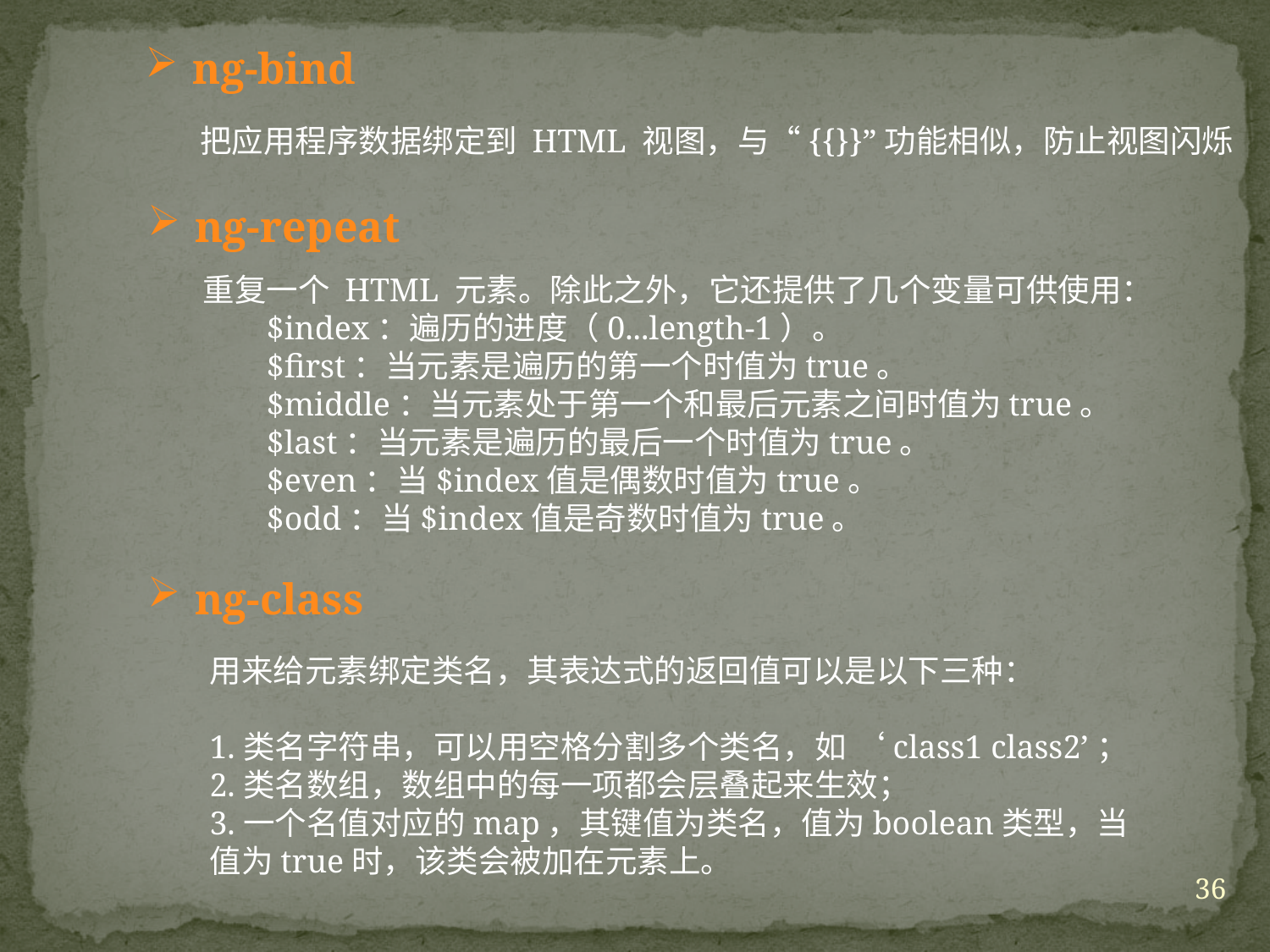

ng-bind
把应用程序数据绑定到 HTML 视图，与“{{}}”功能相似，防止视图闪烁
ng-repeat
重复一个 HTML 元素。除此之外，它还提供了几个变量可供使用：
$index：遍历的进度（0...length-1）。
$first：当元素是遍历的第一个时值为true。
$middle：当元素处于第一个和最后元素之间时值为true。
$last：当元素是遍历的最后一个时值为true。
$even：当$index值是偶数时值为true。
$odd：当$index值是奇数时值为true。
ng-class
用来给元素绑定类名，其表达式的返回值可以是以下三种：

1.类名字符串，可以用空格分割多个类名，如 ‘class1 class2’；
2.类名数组，数组中的每一项都会层叠起来生效；
3.一个名值对应的map，其键值为类名，值为boolean类型，当值为true时，该类会被加在元素上。
36